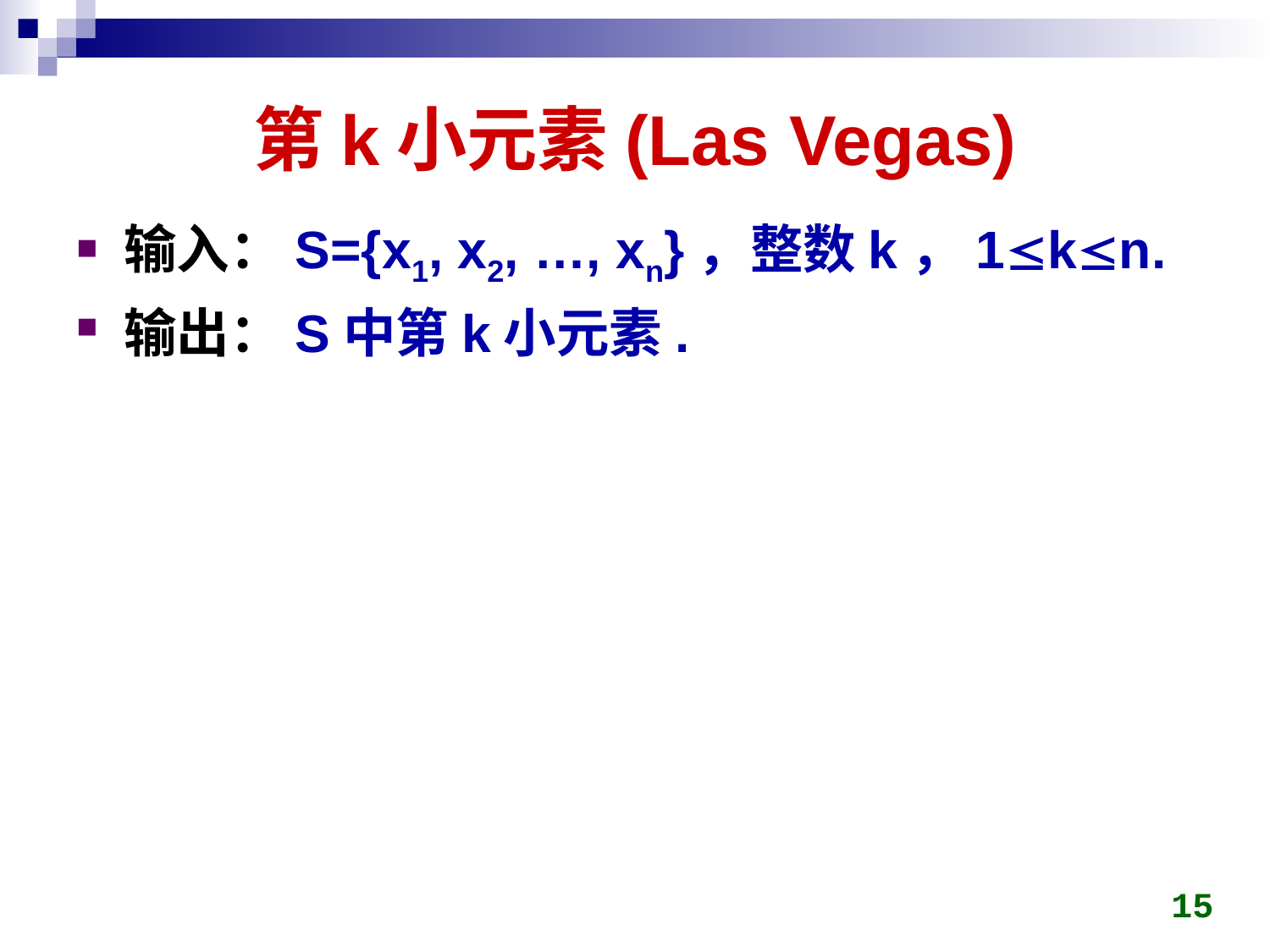

# 第k小元素(Las Vegas)
输入：S={x1, x2, …, xn}，整数k，1≤k≤n.
输出：S中第k小元素.

15